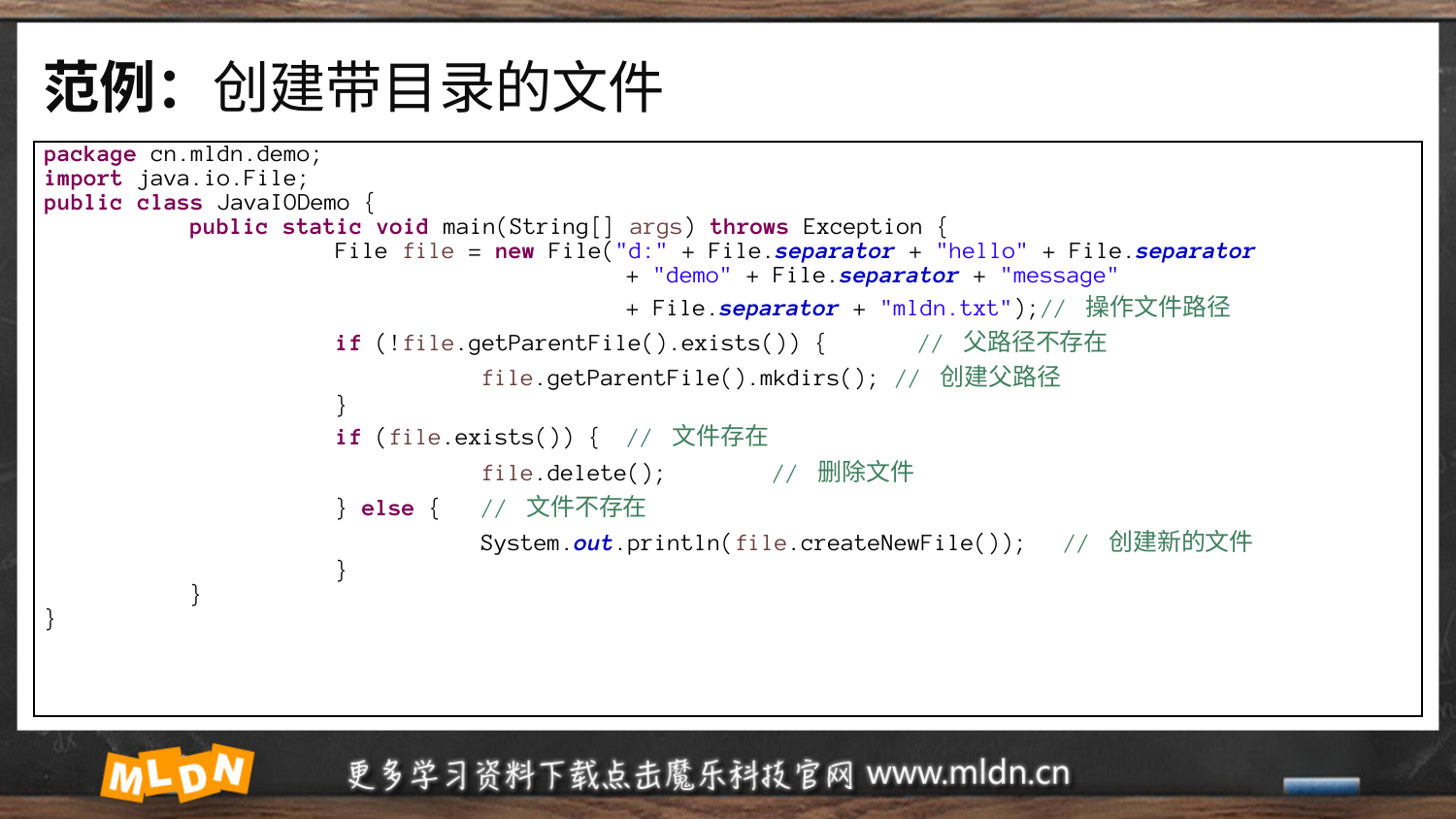

# 范例：创建带目录的文件
| package cn.mldn.demo; import java.io.File; public class JavaIODemo { public static void main(String[] args) throws Exception { File file = new File("d:" + File.separator + "hello" + File.separator + "demo" + File.separator + "message" + File.separator + "mldn.txt");// 操作文件路径 if (!file.getParentFile().exists()) { // 父路径不存在 file.getParentFile().mkdirs(); // 创建父路径 } if (file.exists()) { // 文件存在 file.delete(); // 删除文件 } else { // 文件不存在 System.out.println(file.createNewFile()); // 创建新的文件 } } } |
| --- |